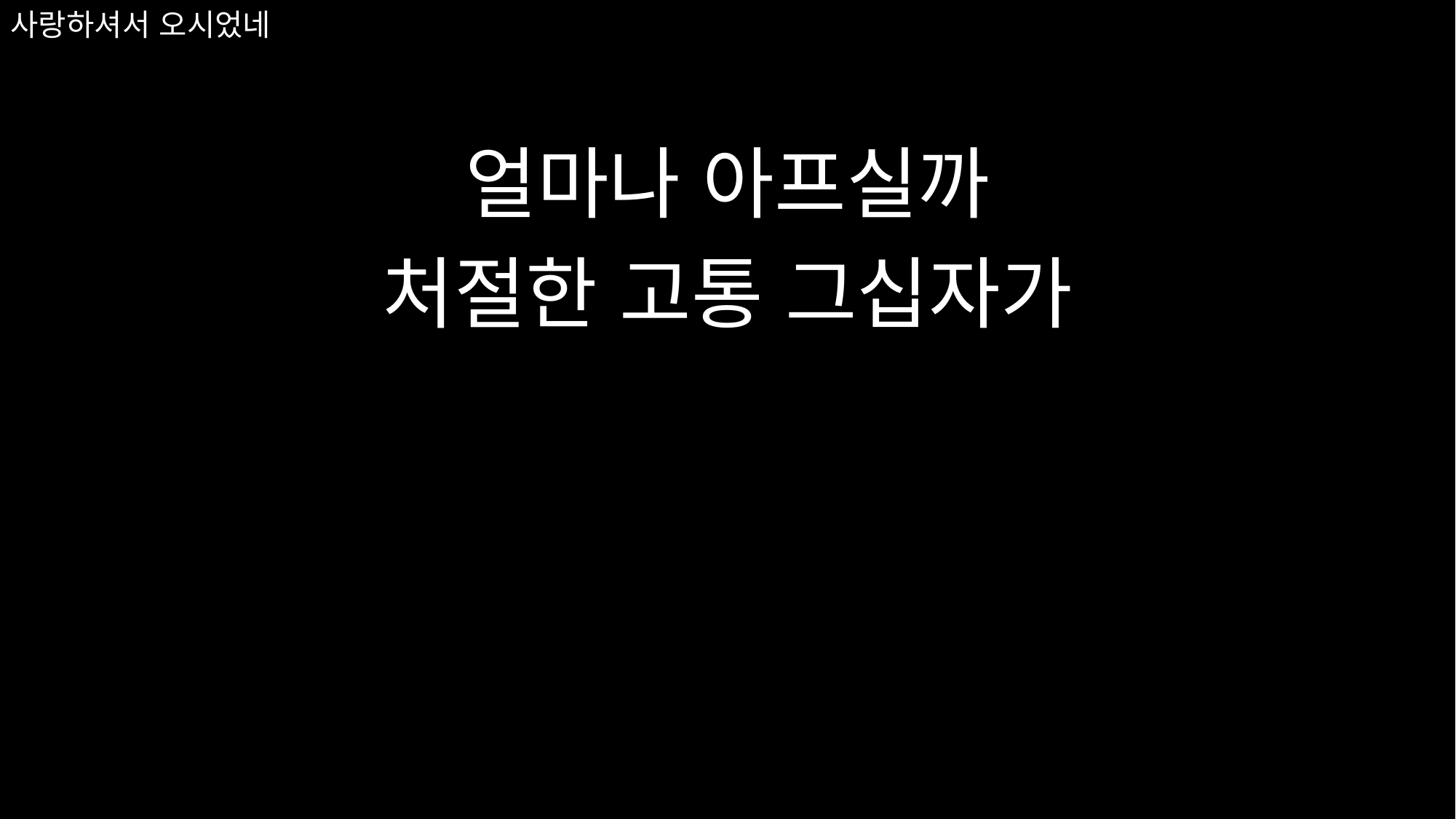

얼마나 아프실까
처절한 고통 그십자가
# 사랑하셔서 오시었네